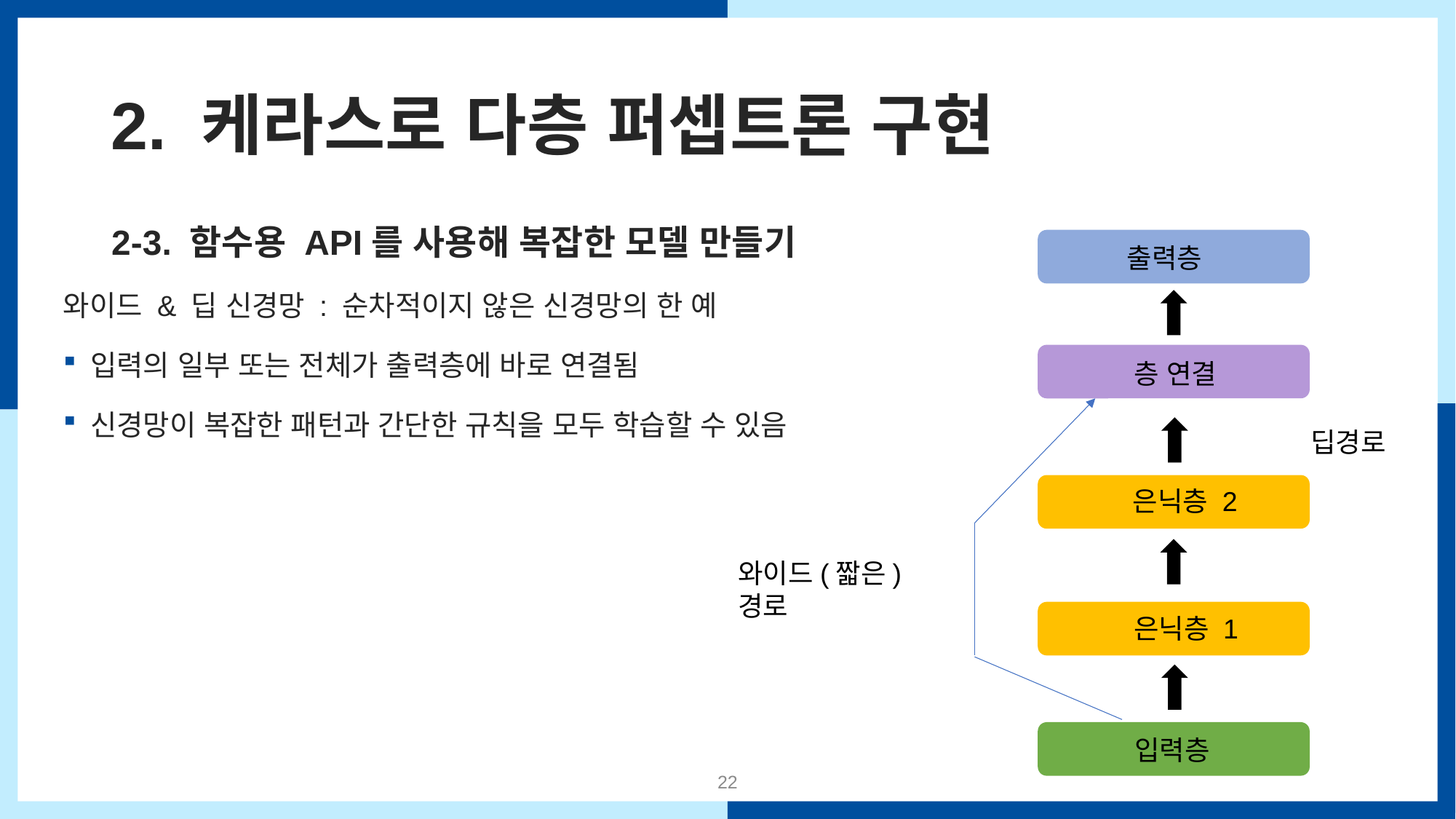

# 2. 케라스로 다층 퍼셉트론 구현
     2-3. 함수용 API를 사용해 복잡한 모델 만들기
와이드 & 딥 신경망 : 순차적이지 않은 신경망의 한 예
입력의 일부 또는 전체가 출력층에 바로 연결됨
신경망이 복잡한 패턴과 간단한 규칙을 모두 학습할 수 있음

출력층

층 연결

딥경로

은닉층 2

와이드(짧은) 경로

은닉층 1

입력층
22